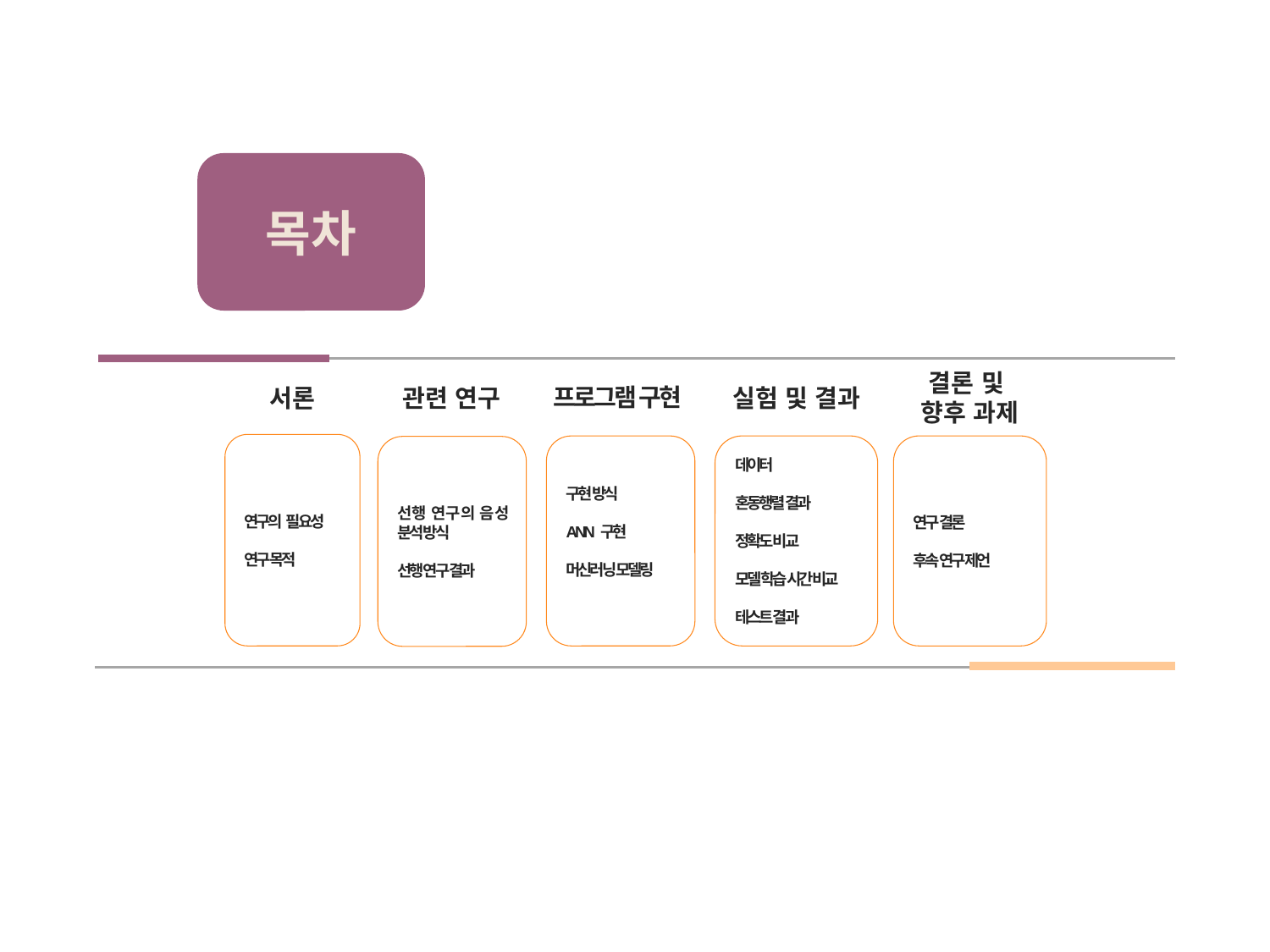

목차
결론 및
향후 과제
프로그램 구현
서론
관련 연구
실험 및 결과
연구의  필요성

연구 목적
구현 방식

ANN 구현

머신러닝 모델링

데이터

혼동행렬 결과

정확도 비교

모델 학습 시간 비교

테스트 결과
연구 결론

후속 연구 제언
선행 연구의 음성 분석 방식

선행 연구 결과